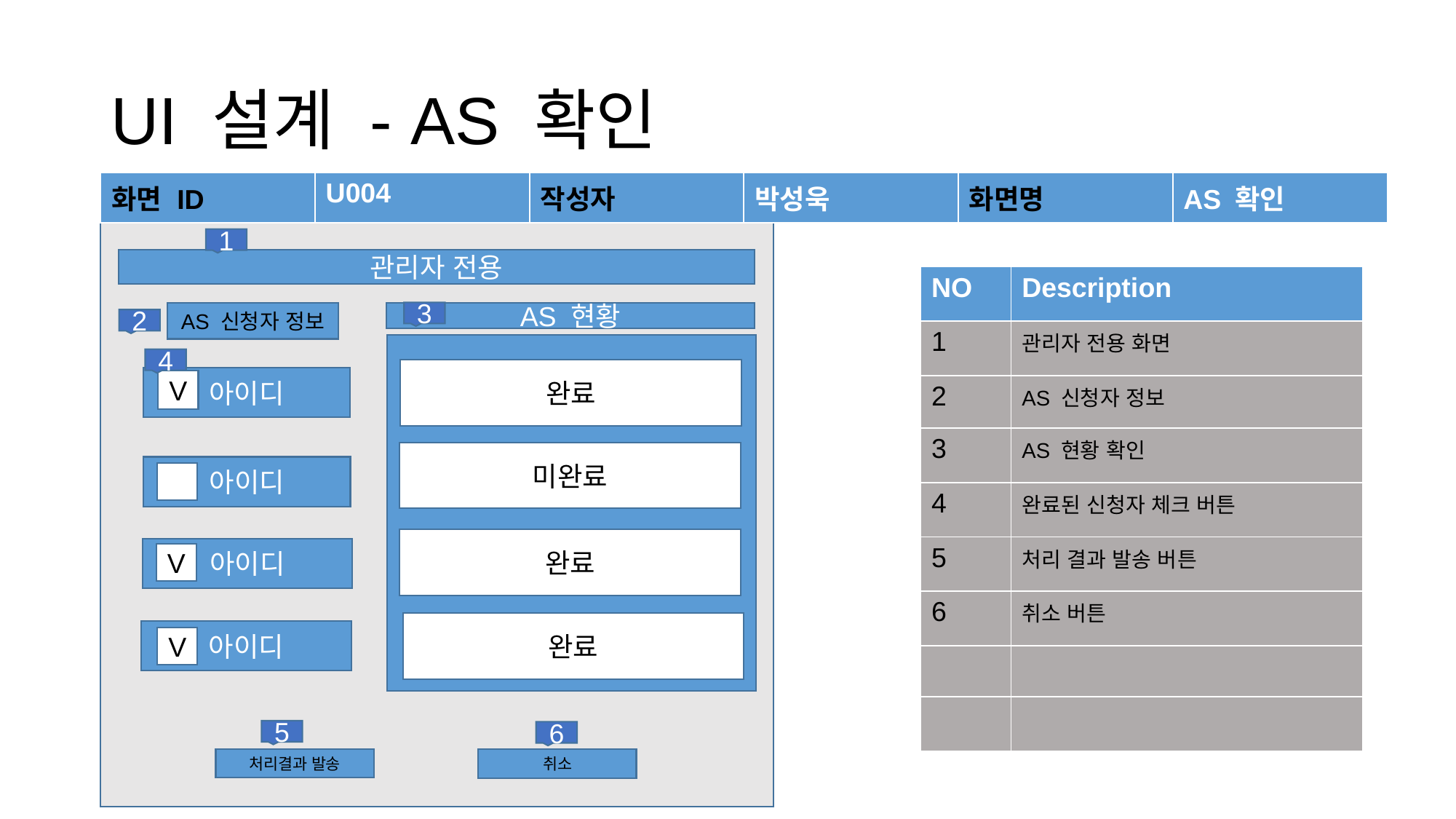

# UI 설계 - AS 확인
| 화면 ID | U004 | 작성자 | 박성욱 | 화면명 | AS 확인 |
| --- | --- | --- | --- | --- | --- |

1
관리자 전용
| NO | Description |
| --- | --- |
| 1 | 관리자 전용 화면 |
| 2 | AS 신청자 정보 |
| 3 | AS 현황 확인 |
| 4 | 완료된 신청자 체크 버튼 |
| 5 | 처리 결과 발송 버튼 |
| 6 | 취소 버튼 |
|  |  |
|  |  |
3
AS 신청자 정보
AS 현황
2

4
완료
아이디
V
미완료
아이디

완료
아이디
V
완료
아이디
V
5
6
처리결과 발송
취소